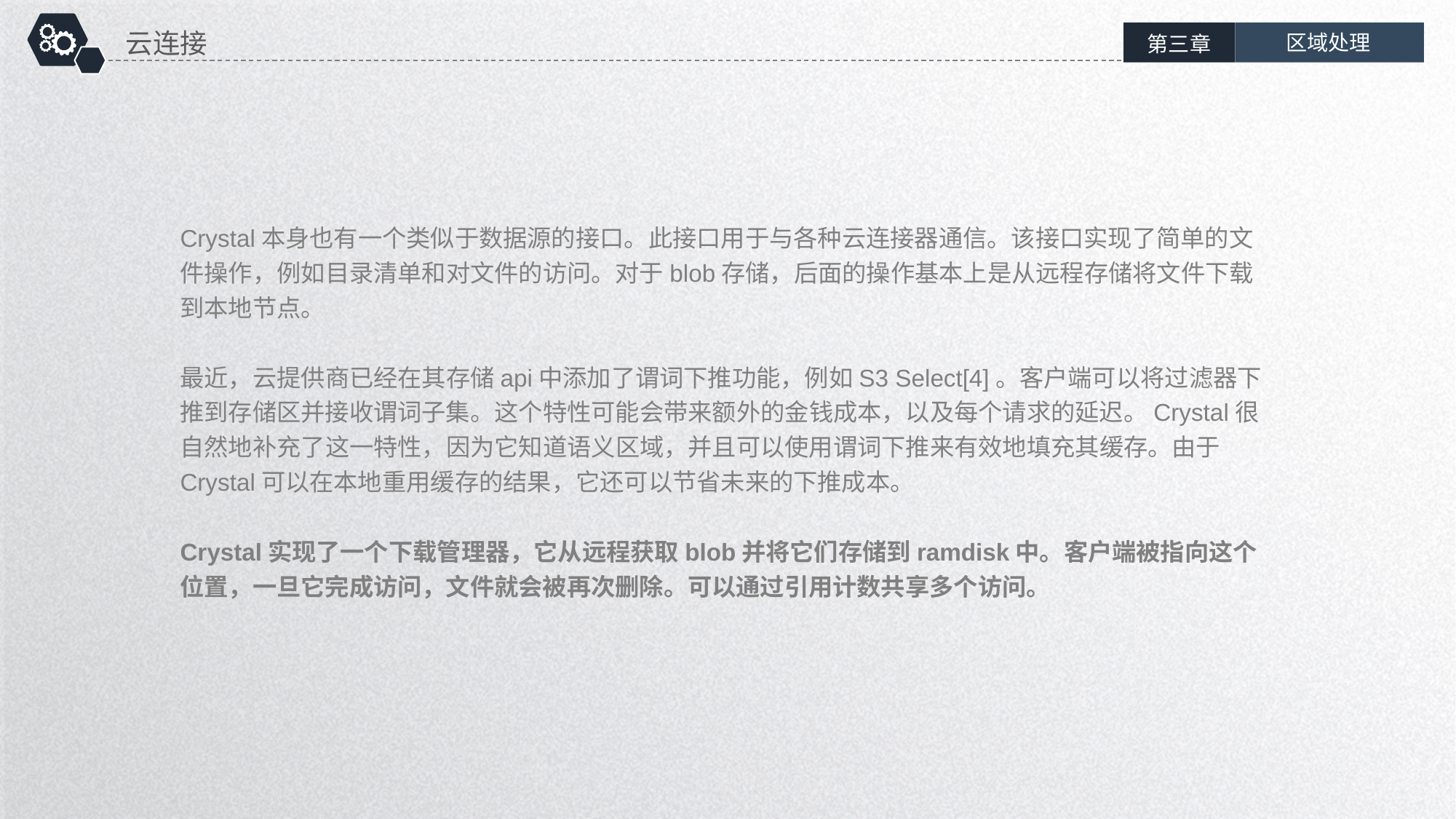

云连接

区域处理
第三章

Crystal本身也有一个类似于数据源的接口。此接口用于与各种云连接器通信。该接口实现了简单的文件操作，例如目录清单和对文件的访问。对于blob存储，后面的操作基本上是从远程存储将文件下载到本地节点。

最近，云提供商已经在其存储api中添加了谓词下推功能，例如S3 Select[4]。客户端可以将过滤器下推到存储区并接收谓词子集。这个特性可能会带来额外的金钱成本，以及每个请求的延迟。Crystal很自然地补充了这一特性，因为它知道语义区域，并且可以使用谓词下推来有效地填充其缓存。由于Crystal可以在本地重用缓存的结果，它还可以节省未来的下推成本。

Crystal实现了一个下载管理器，它从远程获取blob并将它们存储到ramdisk中。客户端被指向这个位置，一旦它完成访问，文件就会被再次删除。可以通过引用计数共享多个访问。

延时符